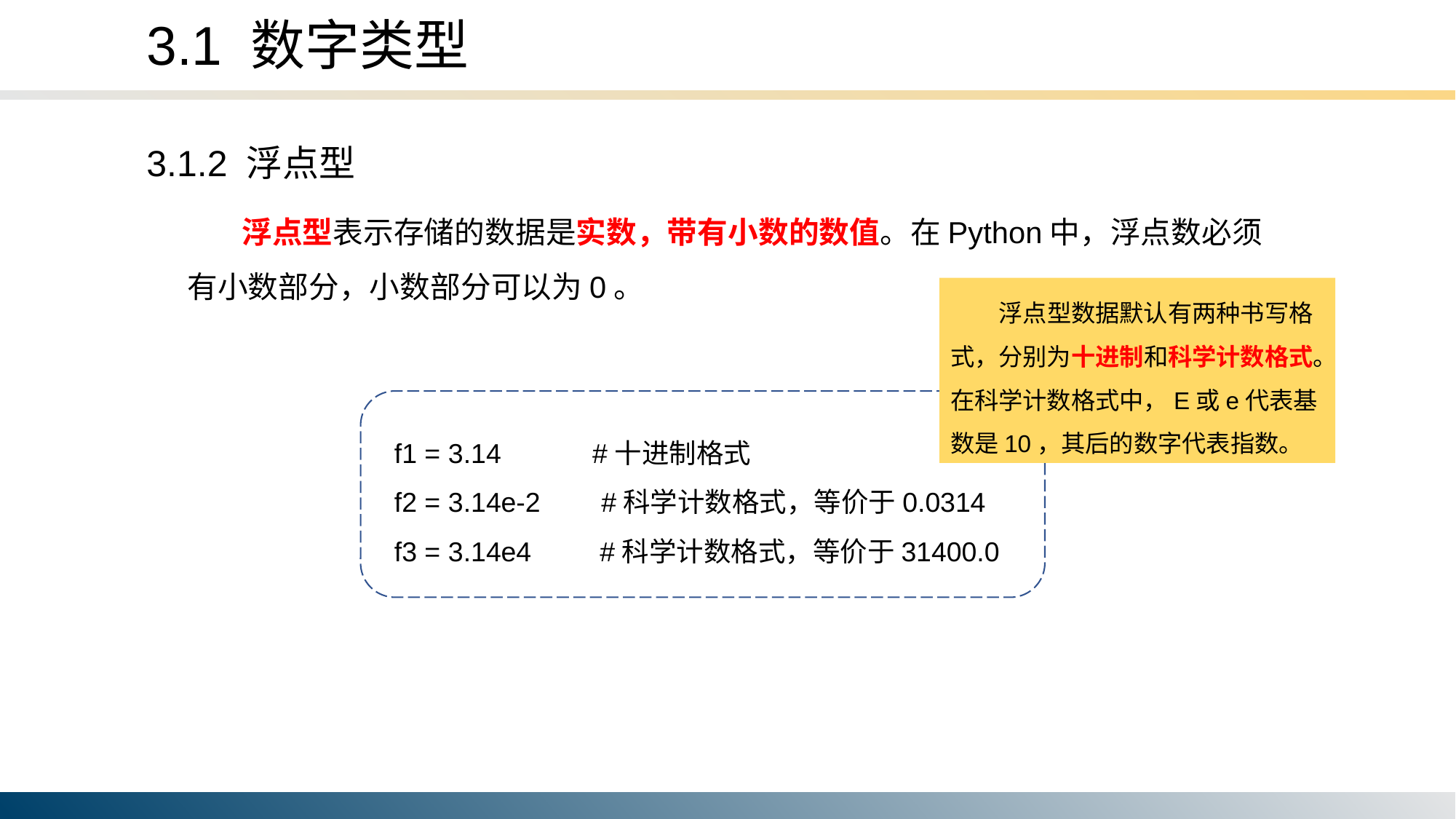

3.1 数字类型

3.1.2 浮点型
浮点型表示存储的数据是实数，带有小数的数值。在Python中，浮点数必须有小数部分，小数部分可以为0。
浮点型数据默认有两种书写格式，分别为十进制和科学计数格式。在科学计数格式中，E或e代表基数是10，其后的数字代表指数。

f1 = 3.14            #十进制格式
f2 = 3.14e-2        #科学计数格式，等价于0.0314
f3 = 3.14e4         #科学计数格式，等价于31400.0